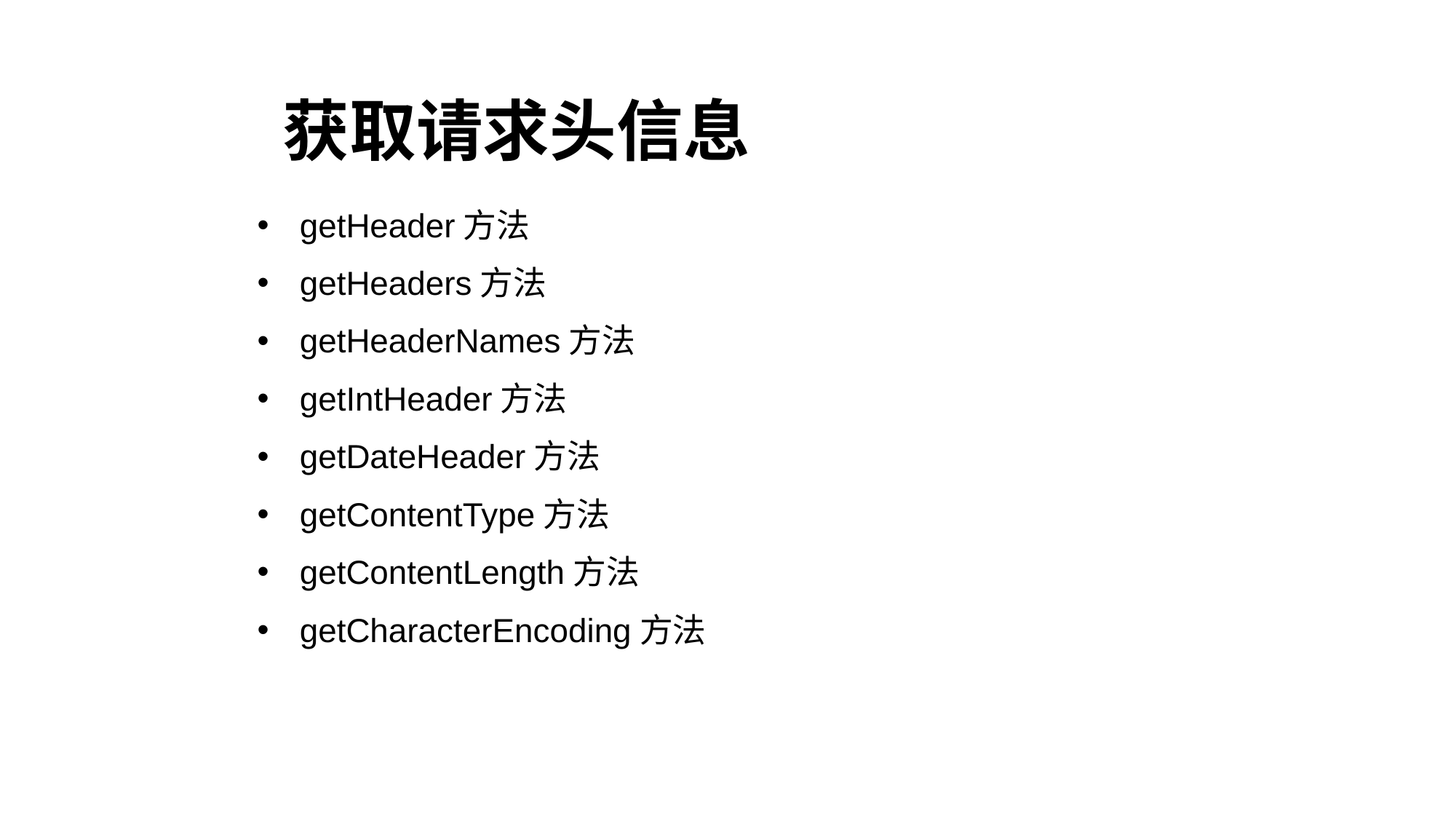

# 获取请求头信息
getHeader方法
getHeaders方法
getHeaderNames方法
getIntHeader方法
getDateHeader方法
getContentType方法
getContentLength方法
getCharacterEncoding方法